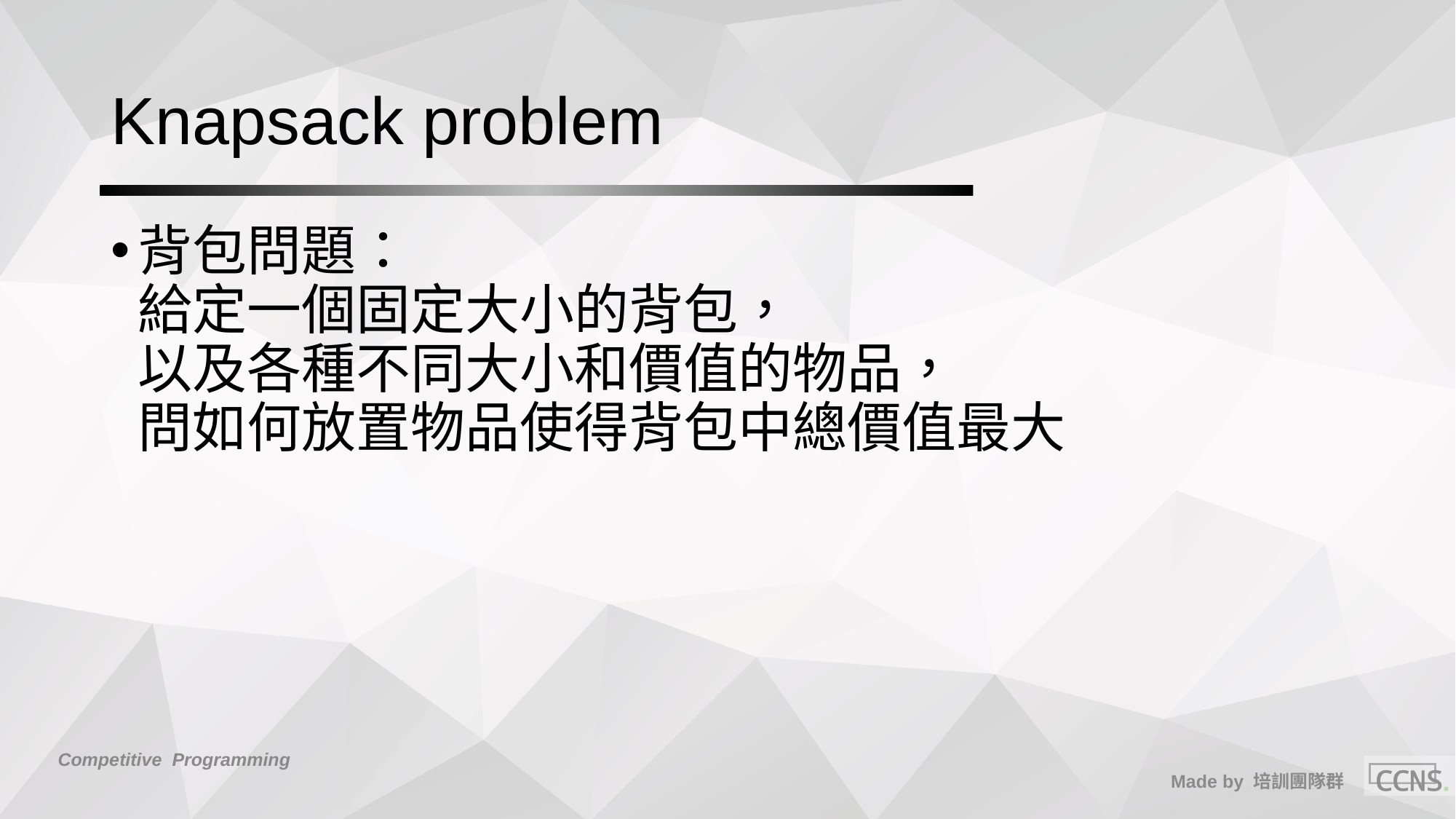

# Knapsack problem
背包問題：
給定一個固定大小的背包，
以及各種不同大小和價值的物品，
問如何放置物品使得背包中總價值最大